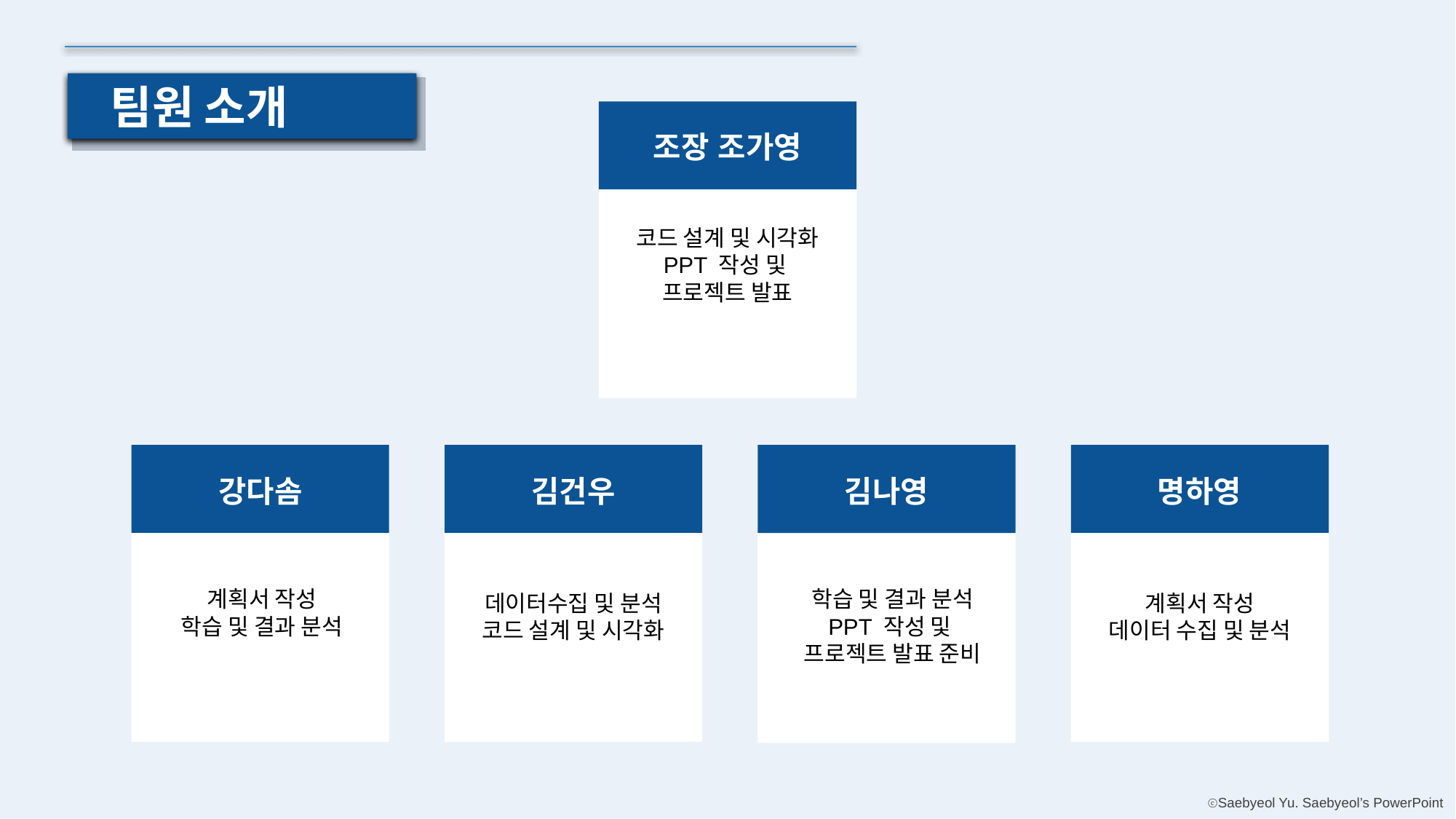

팀원 소개

조장 조가영

코드 설계 및 시각화
PPT 작성 및
프로젝트 발표

강다솜
김건우
김나영
명하영

계획서 작성
학습 및 결과 분석
학습 및 결과 분석
PPT 작성 및
프로젝트 발표 준비
데이터수집 및 분석
코드 설계 및 시각화
계획서 작성
데이터 수집 및 분석